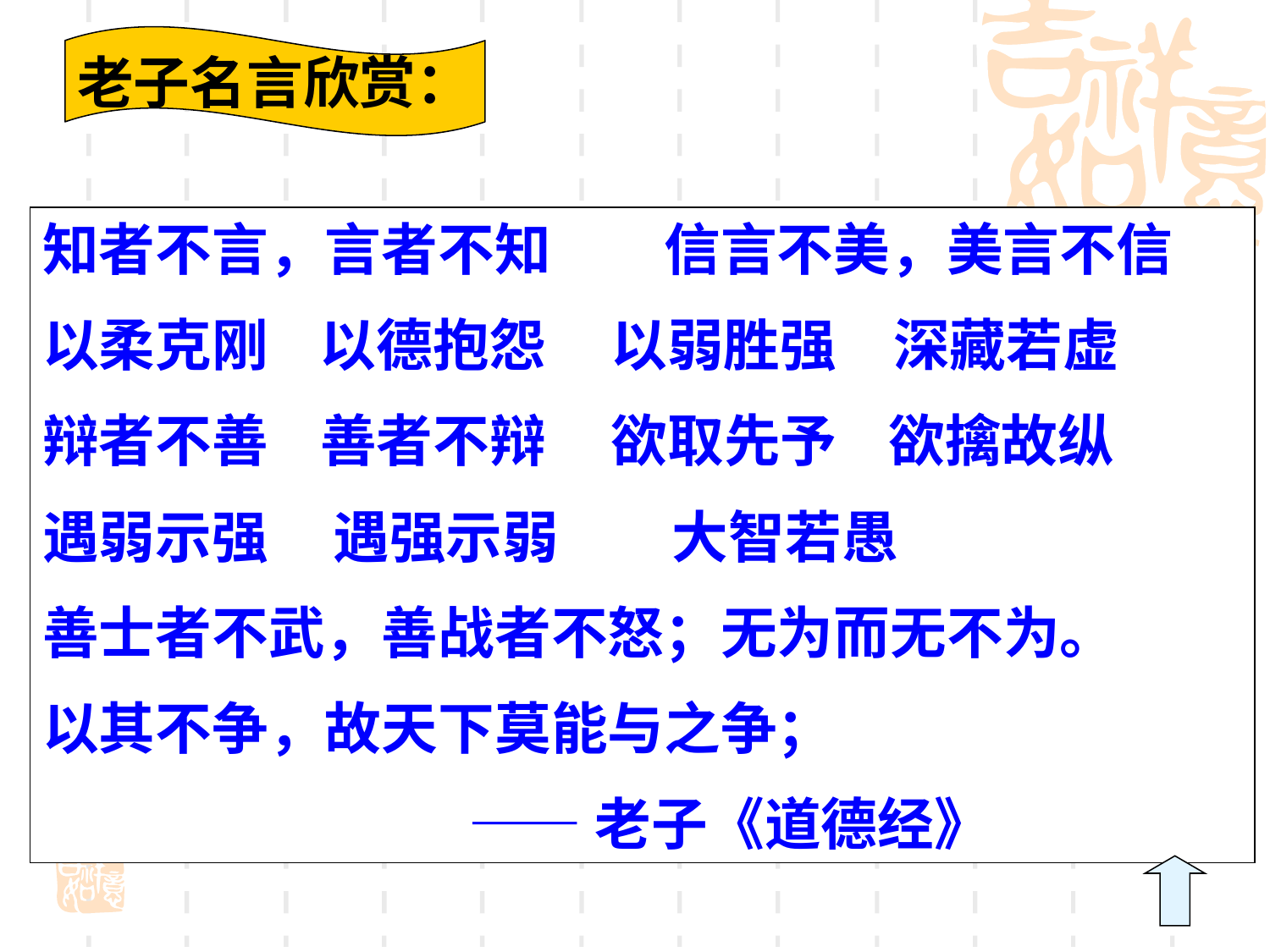

老子名言欣赏：
知者不言，言者不知　　信言不美，美言不信
以柔克刚    以德抱怨     以弱胜强　深藏若虚
辩者不善    善者不辩     欲取先予    欲擒故纵
遇弱示强     遇强示弱　　大智若愚
善士者不武，善战者不怒；无为而无不为。
以其不争，故天下莫能与之争；
                                 ——老子《道德经》